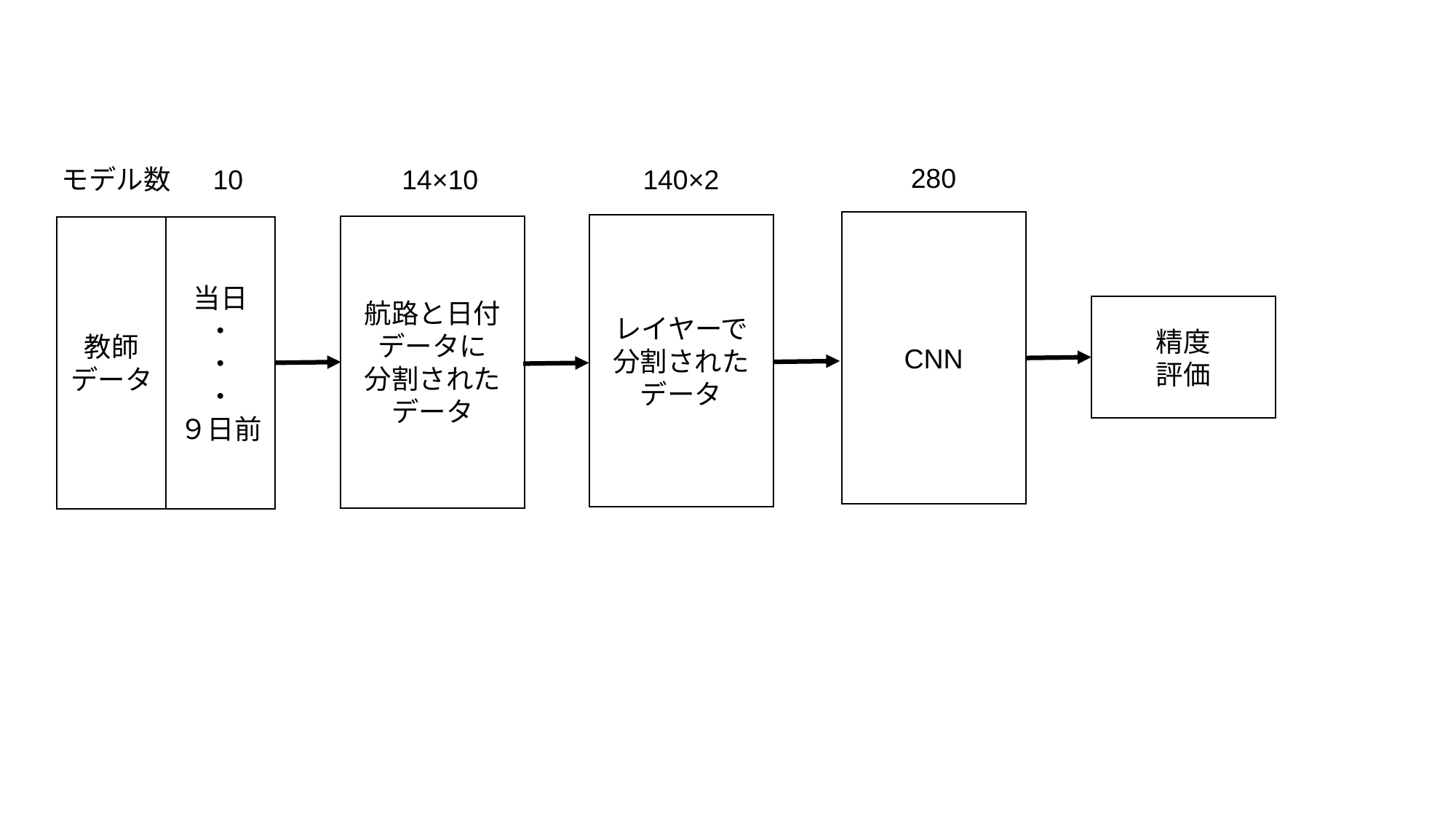

280
モデル数
10
14×10
140×2
CNN
レイヤーで
分割されたデータ
航路と日付データに
分割されたデータ
教師データ
当日
・
・
・
９日前
精度
評価